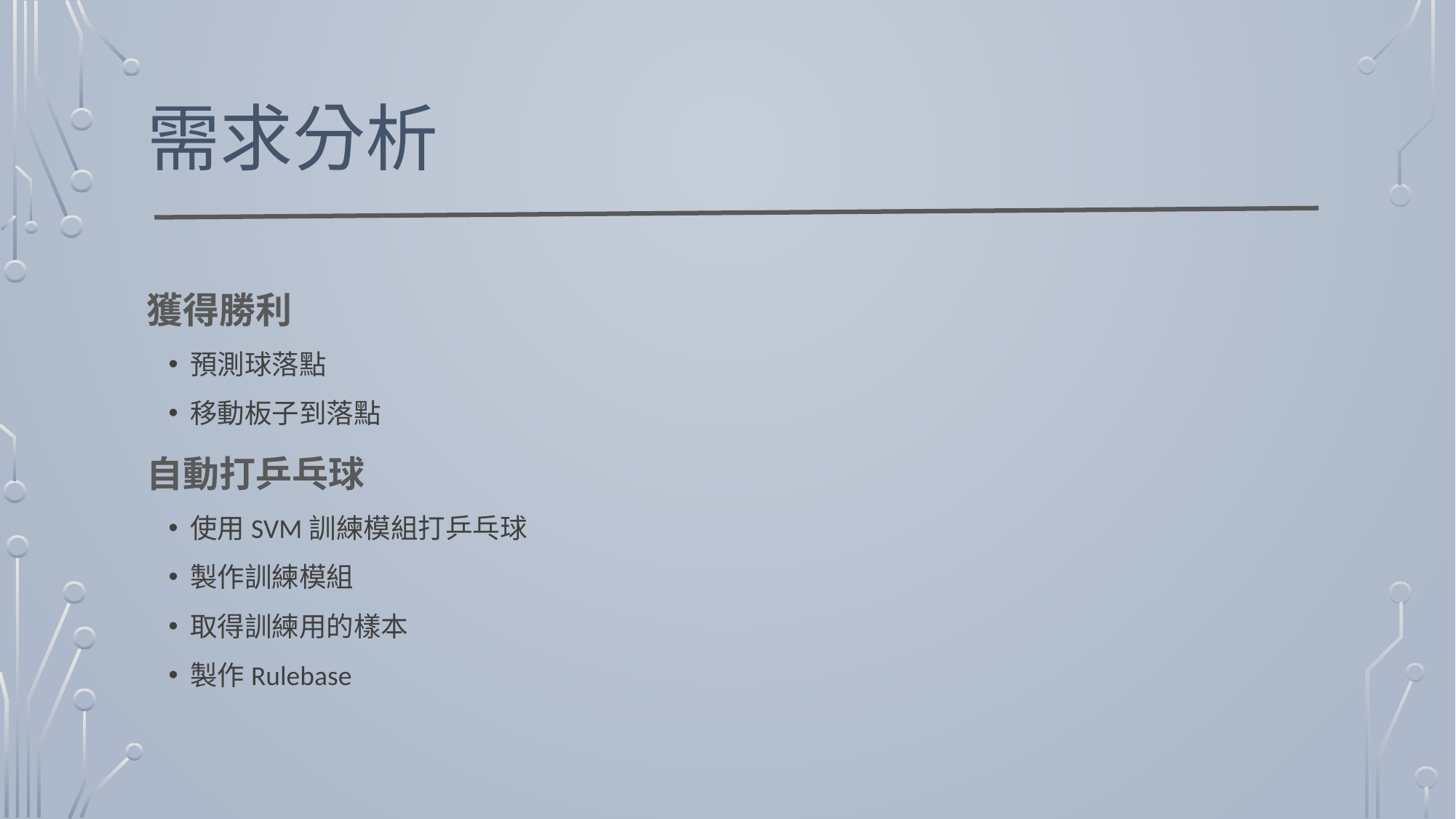

# 需求分析
獲得勝利
預測球落點
移動板子到落點
自動打乒乓球
使用SVM訓練模組打乒乓球
製作訓練模組
取得訓練用的樣本
製作Rulebase